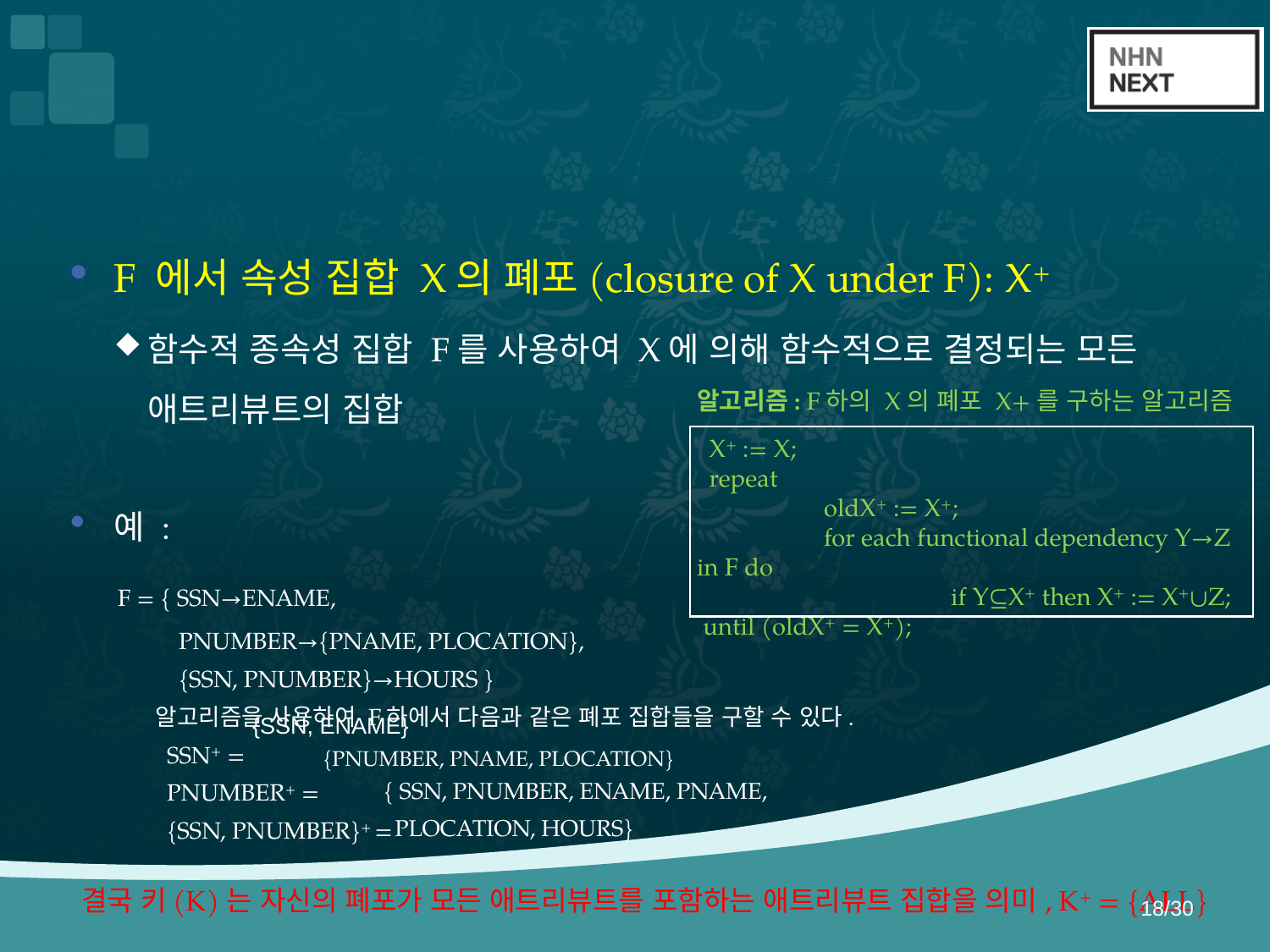

#
F 에서 속성 집합 X의 폐포(closure of X under F): X+
함수적 종속성 집합 F를 사용하여 X에 의해 함수적으로 결정되는 모든 애트리뷰트의 집합

예 :
      F = { SSN→ENAME,
       PNUMBER→{PNAME, PLOCATION},
       {SSN, PNUMBER}→HOURS }
  알고리즘을 사용하여 F하에서 다음과 같은 폐포 집합들을 구할 수 있다.
     SSN+ =
     PNUMBER+ =
     {SSN, PNUMBER}+ =
알고리즘: F하의 X의 폐포 X+를 구하는 알고리즘

  X+ := X;
  repeat
  	oldX+ := X+;
	for each functional dependency Y→Z in F do
		if Y⊆X+ then X+ := X+∪Z;
 until (oldX+ = X+);

{SSN, ENAME}
{PNUMBER, PNAME, PLOCATION}
{ SSN, PNUMBER, ENAME, PNAME,
  PLOCATION, HOURS}
결국 키(K)는 자신의 폐포가 모든 애트리뷰트를 포함하는 애트리뷰트 집합을 의미, K+ = {ALL}
18/30